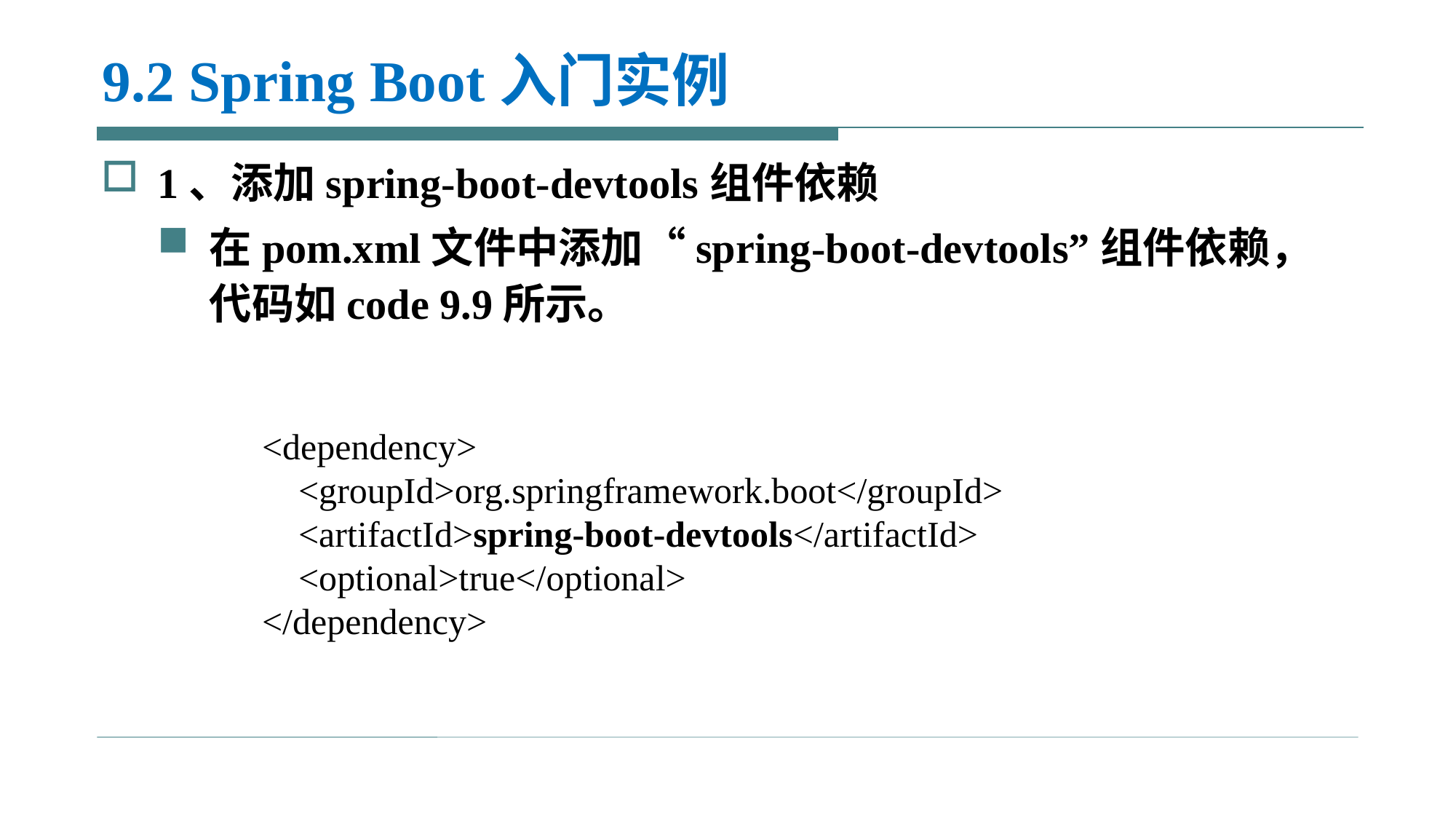

# 9.2 Spring Boot入门实例
1、添加spring-boot-devtools组件依赖
在pom.xml文件中添加“spring-boot-devtools”组件依赖，代码如code 9.9所示。
<dependency>    <groupId>org.springframework.boot</groupId>    <artifactId>spring-boot-devtools</artifactId>    <optional>true</optional></dependency>
19